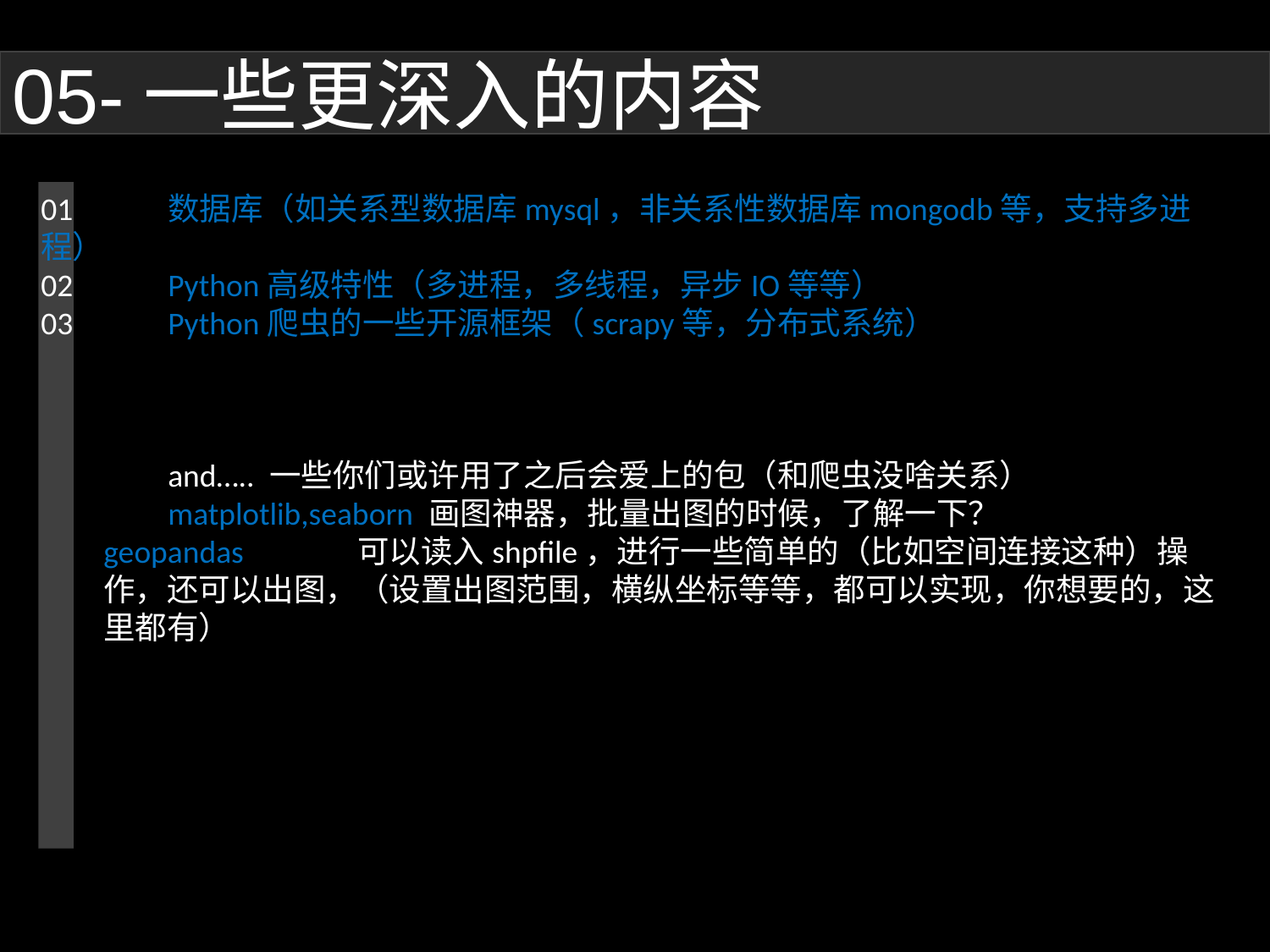

05-一些更深入的内容
01 	数据库（如关系型数据库mysql，非关系性数据库mongodb等，支持多进程）
02	Python高级特性（多进程，多线程，异步IO等等）
03	Python爬虫的一些开源框架（scrapy等，分布式系统）

	and….. 一些你们或许用了之后会爱上的包（和爬虫没啥关系）
	matplotlib,seaborn 画图神器，批量出图的时候，了解一下？
	geopandas	可以读入shpfile，进行一些简单的（比如空间连接这种）操作，还可以出图，（设置出图范围，横纵坐标等等，都可以实现，你想要的，这里都有）